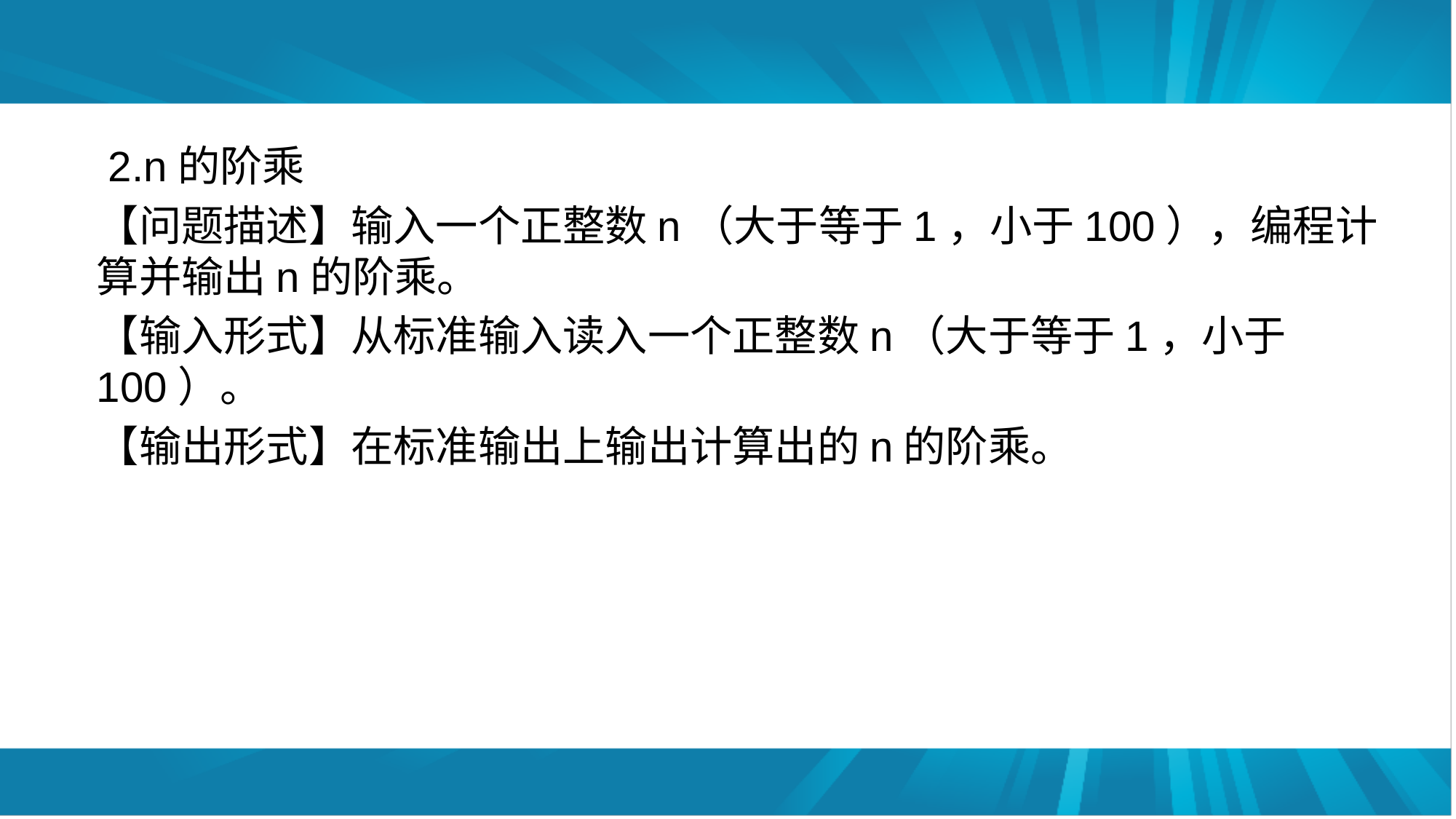

#
 2.n的阶乘
【问题描述】输入一个正整数n（大于等于1，小于100），编程计算并输出n的阶乘。
【输入形式】从标准输入读入一个正整数n（大于等于1，小于100）。
【输出形式】在标准输出上输出计算出的n的阶乘。